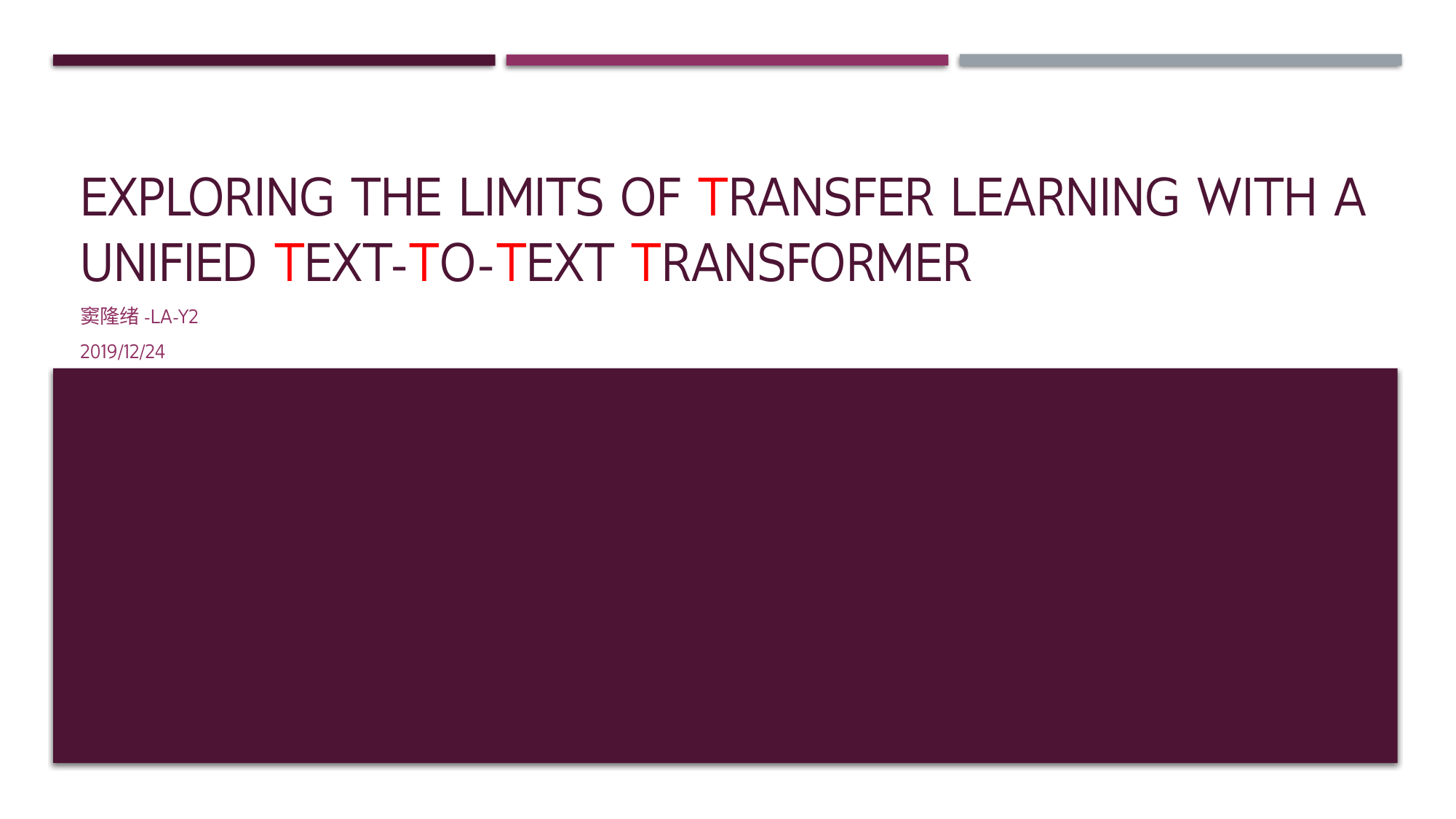

# ﻿Exploring the Limits of Transfer Learning with a Unified Text-to-Text Transformer
窦隆绪-LA-Y2
2019/12/24